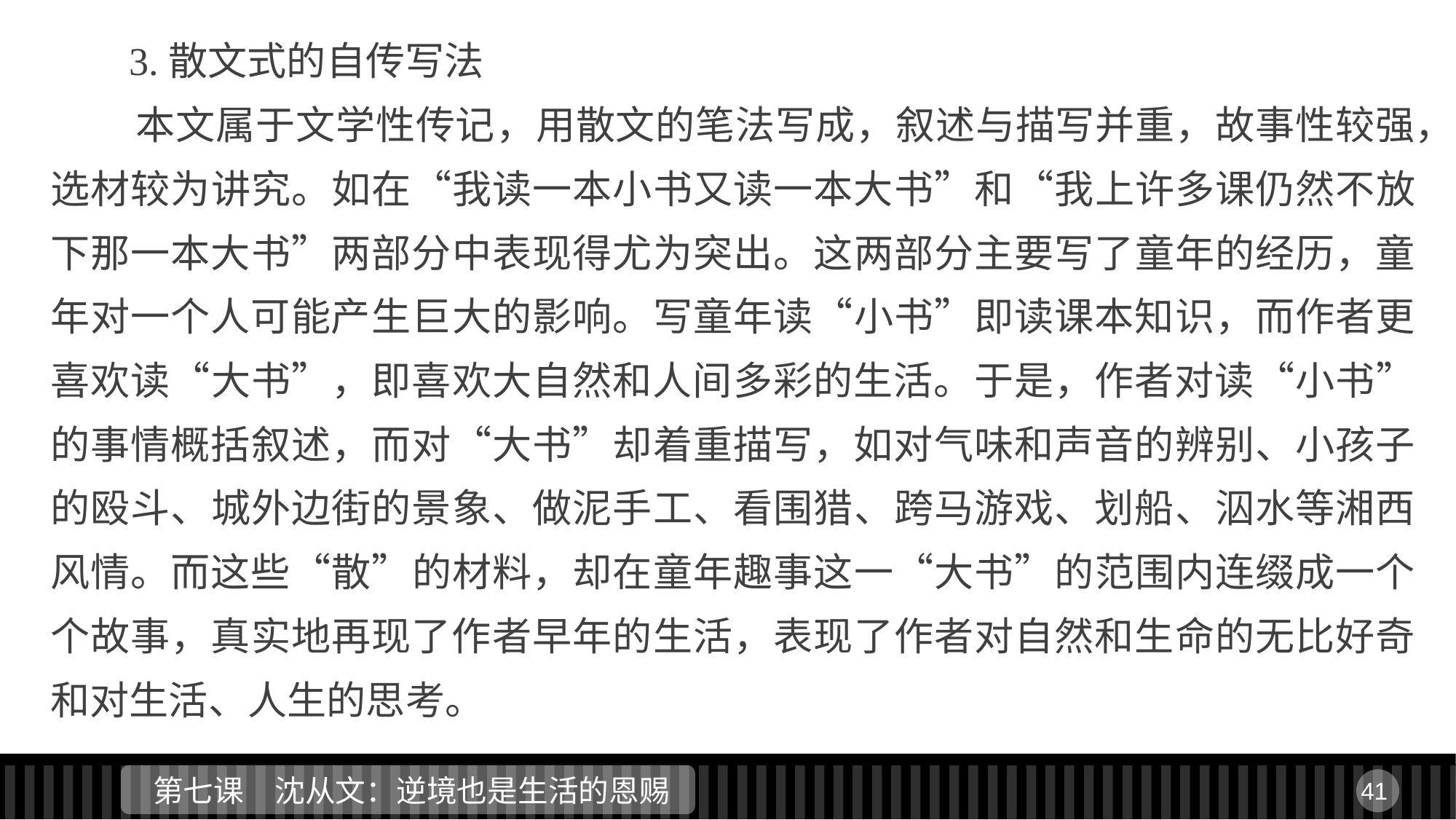

3.散文式的自传写法
        本文属于文学性传记，用散文的笔法写成，叙述与描写并重，故事性较强，选材较为讲究。如在“我读一本小书又读一本大书”和“我上许多课仍然不放下那一本大书”两部分中表现得尤为突出。这两部分主要写了童年的经历，童年对一个人可能产生巨大的影响。写童年读“小书”即读课本知识，而作者更喜欢读“大书”，即喜欢大自然和人间多彩的生活。于是，作者对读“小书”的事情概括叙述，而对“大书”却着重描写，如对气味和声音的辨别、小孩子的殴斗、城外边街的景象、做泥手工、看围猎、跨马游戏、划船、泅水等湘西风情。而这些“散”的材料，却在童年趣事这一“大书”的范围内连缀成一个个故事，真实地再现了作者早年的生活，表现了作者对自然和生命的无比好奇和对生活、人生的思考。